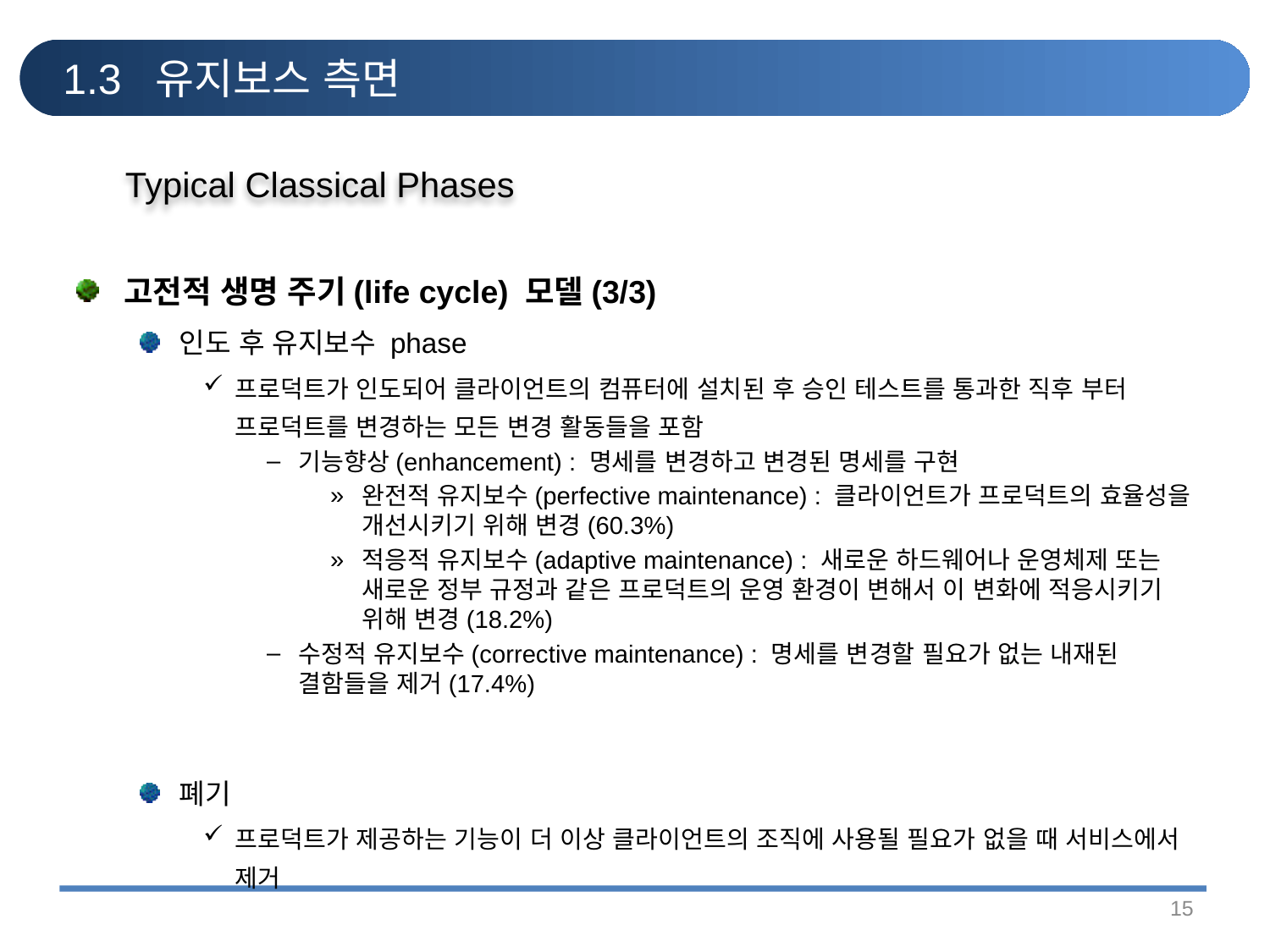

# 1.3  유지보스 측면
Typical Classical Phases
고전적 생명 주기(life cycle) 모델(3/3)
인도 후 유지보수 phase
프로덕트가 인도되어 클라이언트의 컴퓨터에 설치된 후 승인 테스트를 통과한 직후 부터 프로덕트를 변경하는 모든 변경 활동들을 포함
기능향상(enhancement) : 명세를 변경하고 변경된 명세를 구현
완전적 유지보수(perfective maintenance) : 클라이언트가 프로덕트의 효율성을 개선시키기 위해 변경(60.3%)
적응적 유지보수(adaptive maintenance) : 새로운 하드웨어나 운영체제 또는 새로운 정부 규정과 같은 프로덕트의 운영 환경이 변해서 이 변화에 적응시키기 위해 변경(18.2%)
수정적 유지보수(corrective maintenance) : 명세를 변경할 필요가 없는 내재된 결함들을 제거(17.4%)

폐기
프로덕트가 제공하는 기능이 더 이상 클라이언트의 조직에 사용될 필요가 없을 때 서비스에서 제거

15